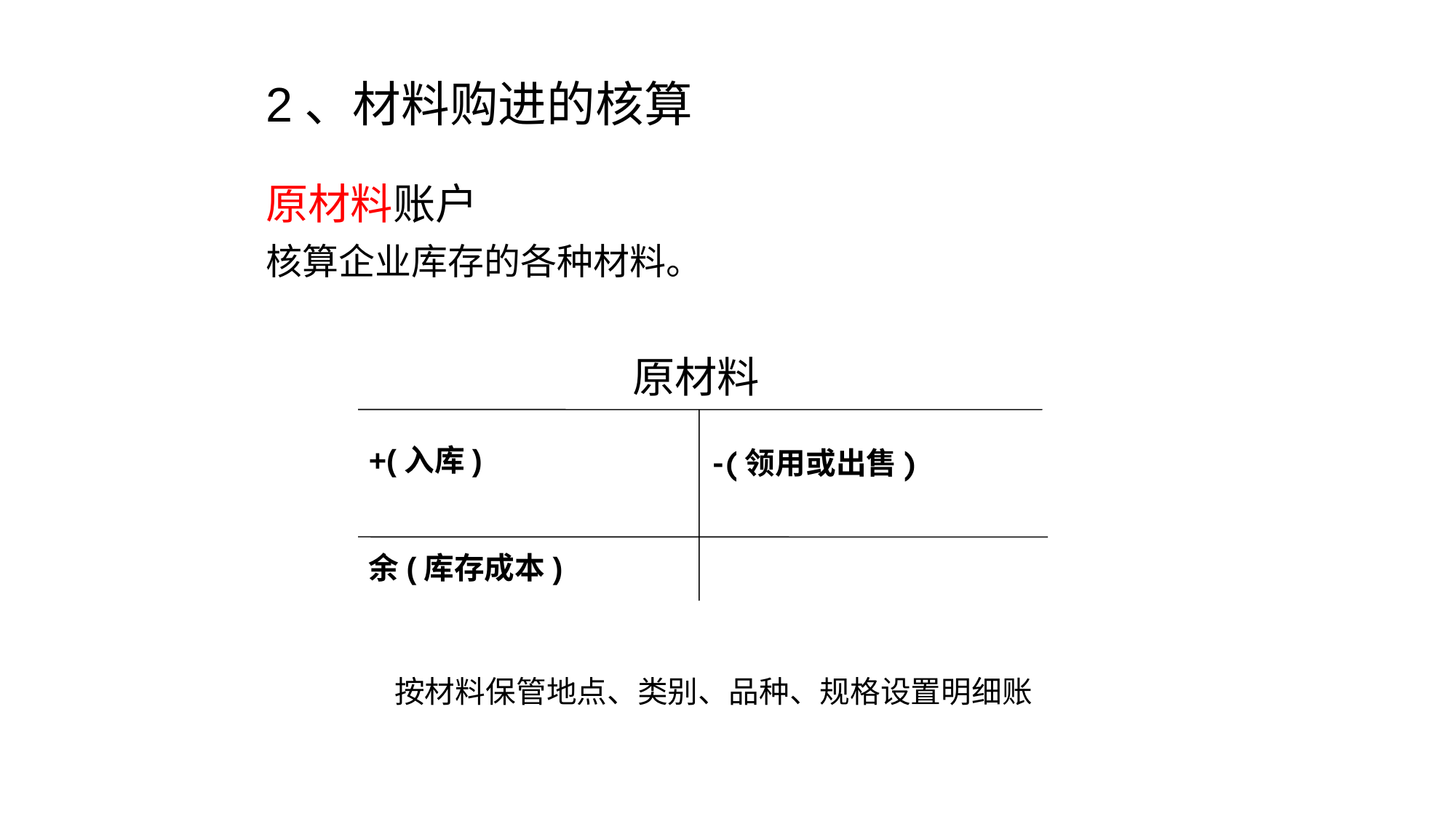

# 2、材料购进的核算
原材料账户
核算企业库存的各种材料。
原材料

+(入库)
-(领用或出售)

余(库存成本)
按材料保管地点、类别、品种、规格设置明细账